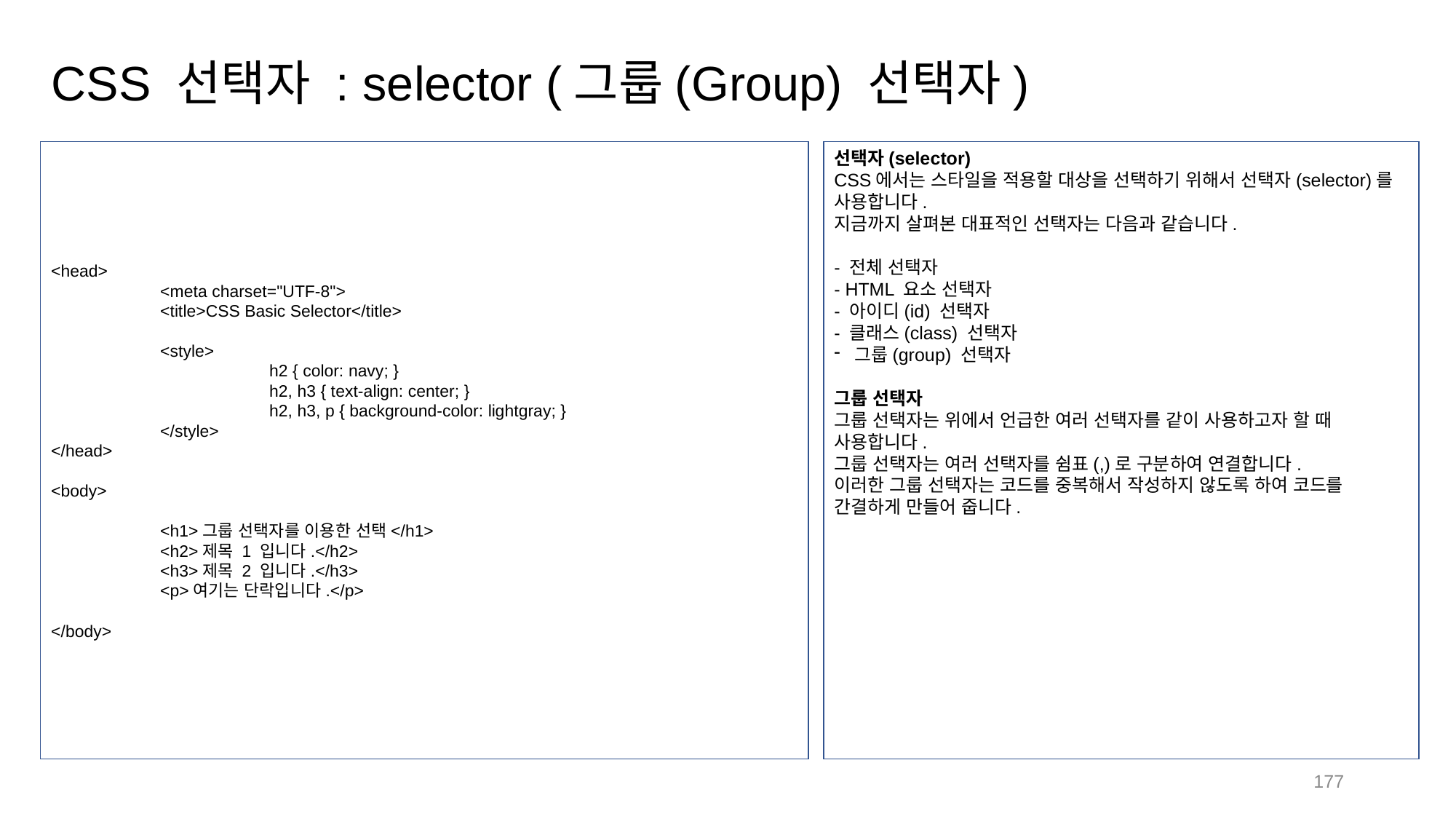

# CSS 선택자 : selector (그룹(Group) 선택자)
<head>
	<meta charset="UTF-8">
	<title>CSS Basic Selector</title>

	<style>
		h2 { color: navy; }
		h2, h3 { text-align: center; }
		h2, h3, p { background-color: lightgray; }
	</style>
</head>

<body>

	<h1>그룹 선택자를 이용한 선택</h1>
	<h2>제목 1 입니다.</h2>
	<h3>제목 2 입니다.</h3>
	<p>여기는 단락입니다.</p>

</body>
선택자(selector)
CSS에서는 스타일을 적용할 대상을 선택하기 위해서 선택자(selector)를 사용합니다.
지금까지 살펴본 대표적인 선택자는 다음과 같습니다.

- 전체 선택자
- HTML 요소 선택자
- 아이디(id) 선택자
- 클래스(class) 선택자
그룹(group) 선택자

그룹 선택자
그룹 선택자는 위에서 언급한 여러 선택자를 같이 사용하고자 할 때 사용합니다.
그룹 선택자는 여러 선택자를 쉼표(,)로 구분하여 연결합니다.
이러한 그룹 선택자는 코드를 중복해서 작성하지 않도록 하여 코드를 간결하게 만들어 줍니다.

177